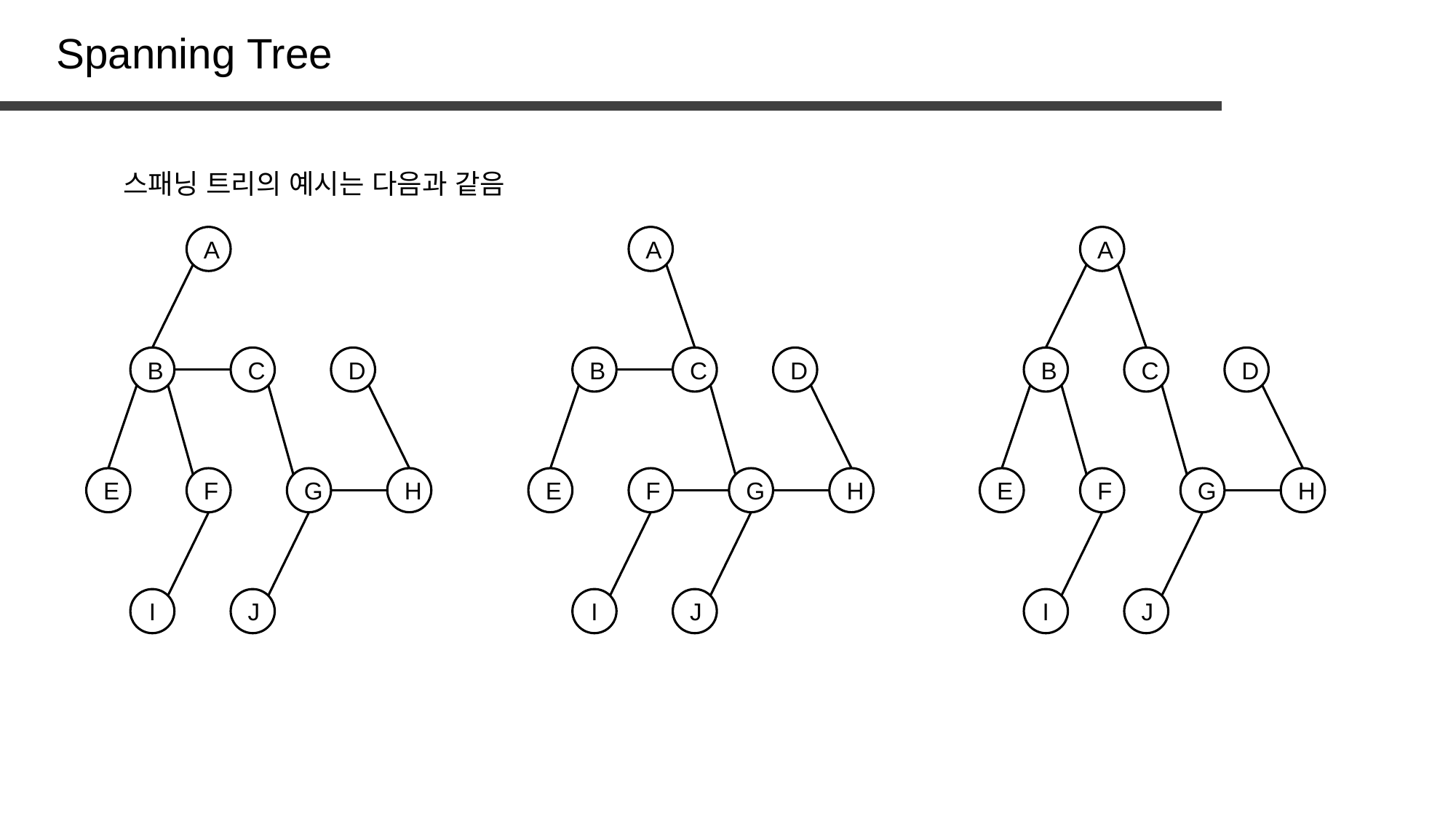

Spanning Tree
스패닝 트리의 예시는 다음과 같음
A
A
A
B
C
D
B
C
D
B
C
D
E
F
G
H
E
F
G
H
E
F
G
H
I
J
I
J
I
J